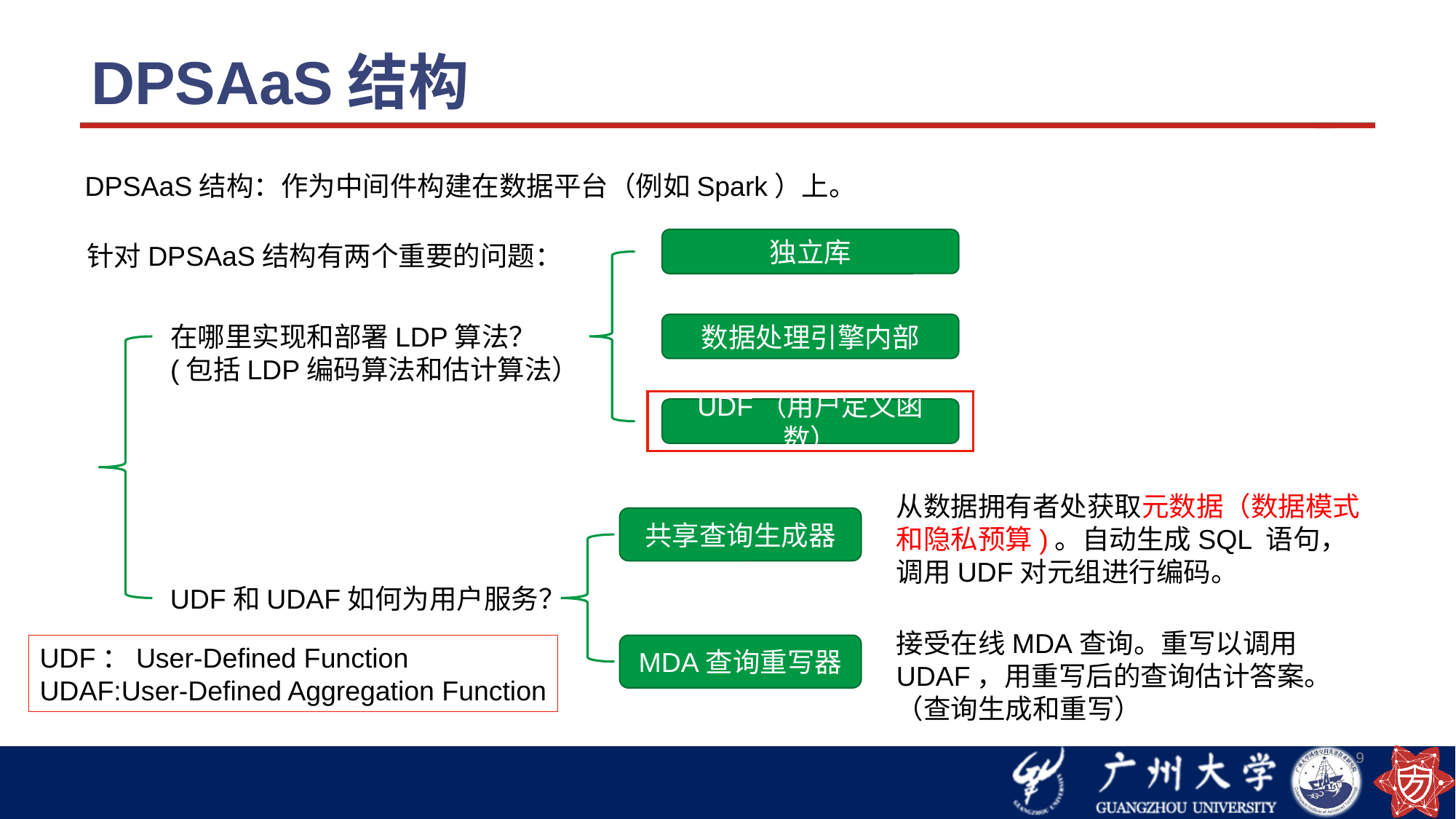

# DPSAaS结构
DPSAaS结构：作为中间件构建在数据平台（例如Spark）上。
独立库
针对DPSAaS结构有两个重要的问题：

在哪里实现和部署LDP算法？
(包括LDP编码算法和估计算法）
数据处理引擎内部

UDF（用户定义函数）
从数据拥有者处获取元数据（数据模式和隐私预算)。自动生成SQL 语句，调用UDF对元组进行编码。
共享查询生成器

UDF和UDAF如何为用户服务？
接受在线MDA查询。重写以调用UDAF，用重写后的查询估计答案。（查询生成和重写）
UDF：User-Defined Function
UDAF:User-Defined Aggregation Function
MDA查询重写器
9